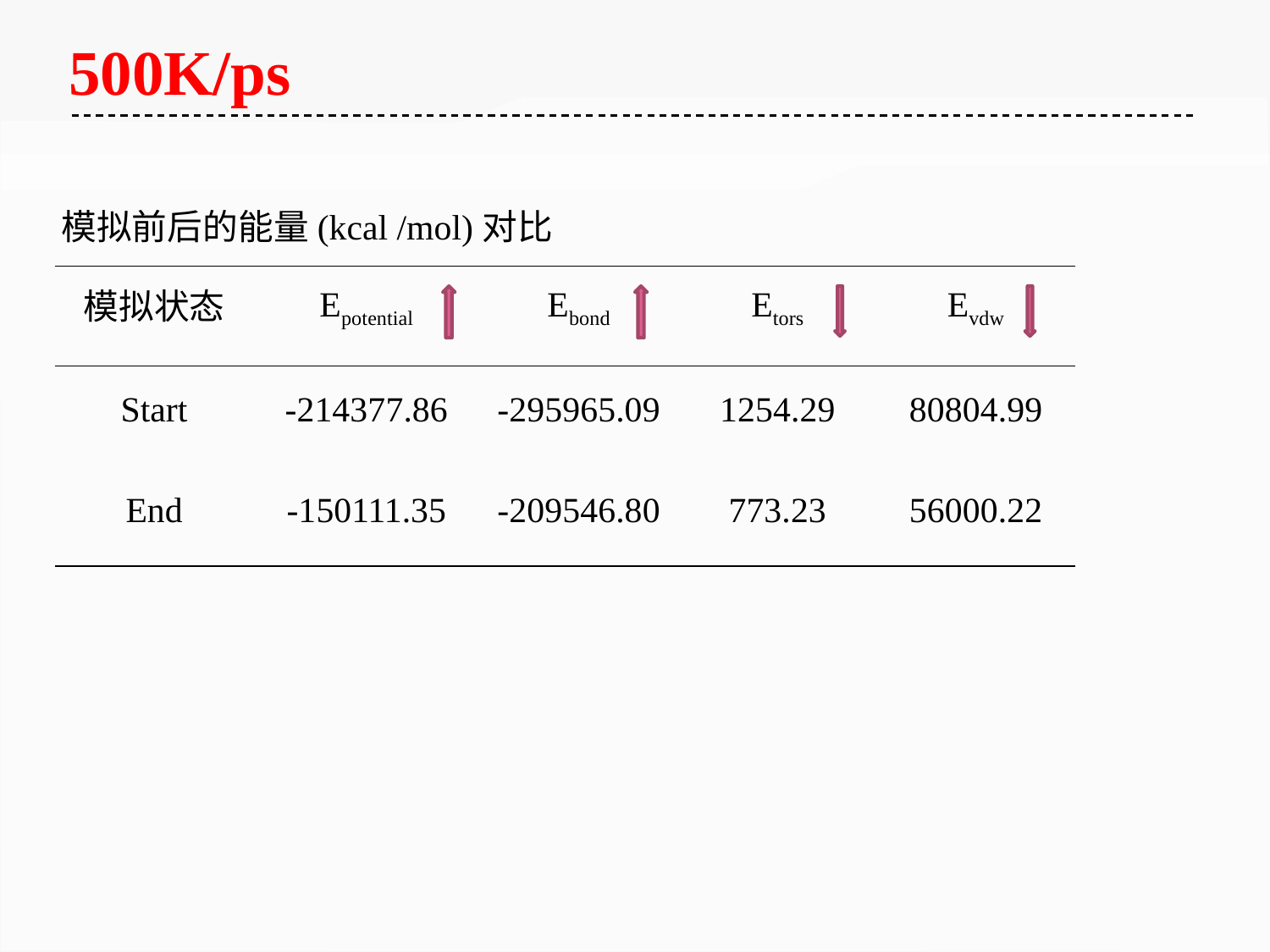

500K/ps

模拟前后的能量(kcal /mol)对比

| 模拟状态 | Epotential | Ebond | Etors | Evdw |
| --- | --- | --- | --- | --- |
| Start | -214377.86 | -295965.09 | 1254.29 | 80804.99 |
| End | -150111.35 | -209546.80 | 773.23 | 56000.22 |